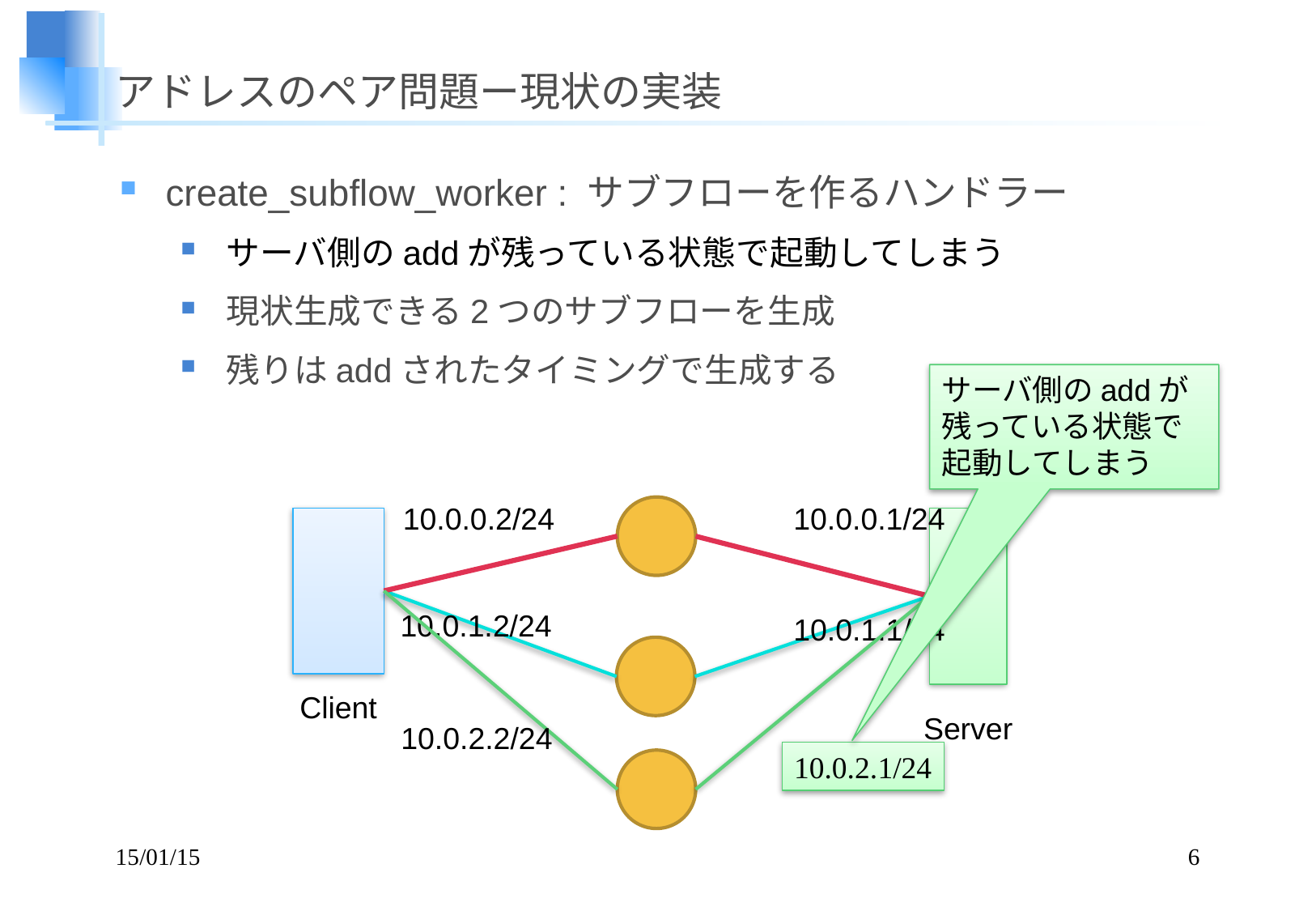

# アドレスのペア問題ー現状の実装
create_subflow_worker : サブフローを作るハンドラー
サーバ側のaddが残っている状態で起動してしまう
現状生成できる2つのサブフローを生成
残りはaddされたタイミングで生成する
サーバ側のaddが残っている状態で起動してしまう
10.0.0.2/24
10.0.0.1/24

10.0.1.2/24
10.0.1.1/24

Client
Server
10.0.2.2/24
10.0.2.1/24

15/01/15
6